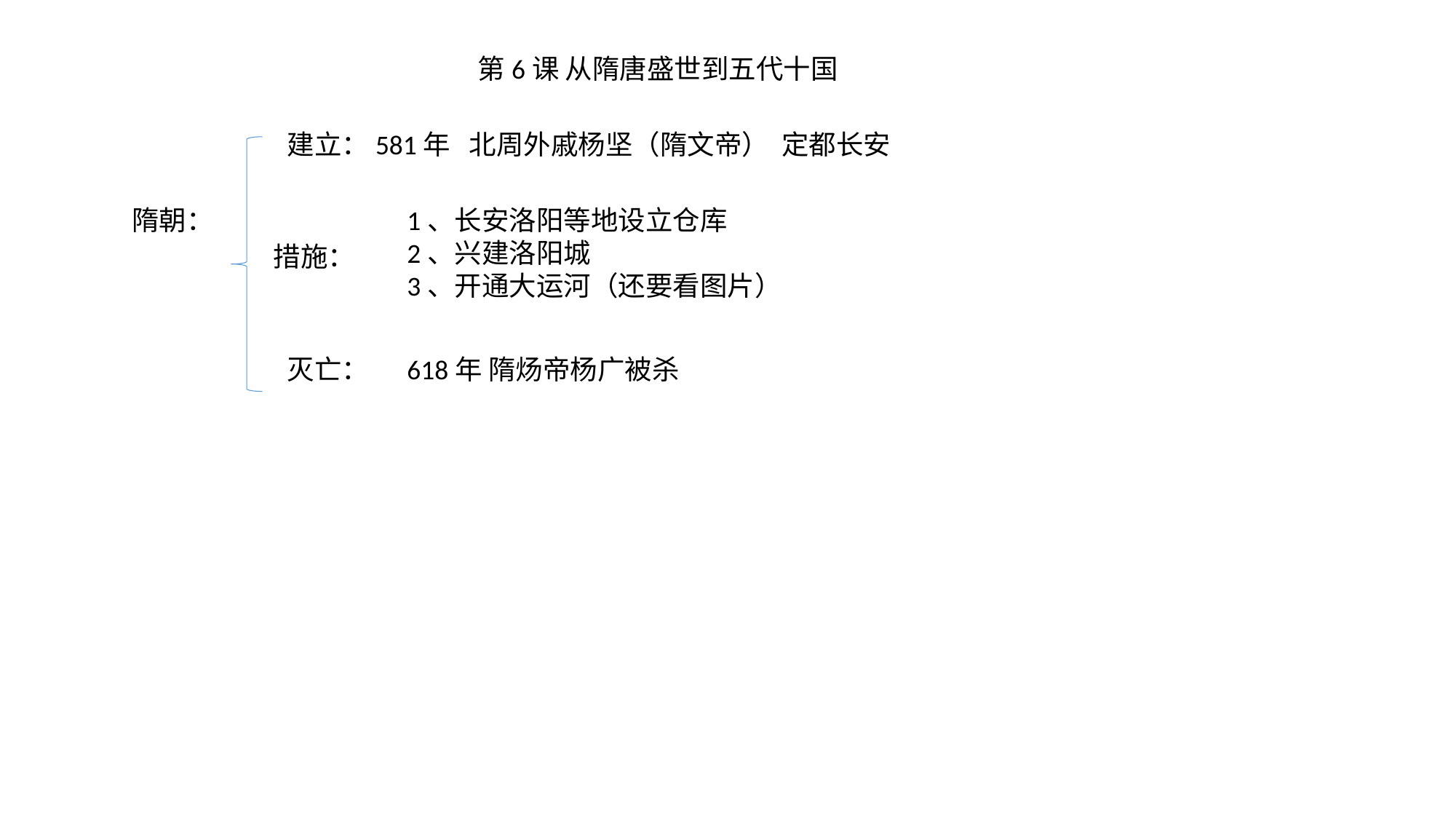

第6课 从隋唐盛世到五代十国
建立：581年   北周外戚杨坚（隋文帝）  定都长安

隋朝：
1、长安洛阳等地设立仓库
2、兴建洛阳城
3、开通大运河（还要看图片）
措施：
灭亡：
618年 隋炀帝杨广被杀